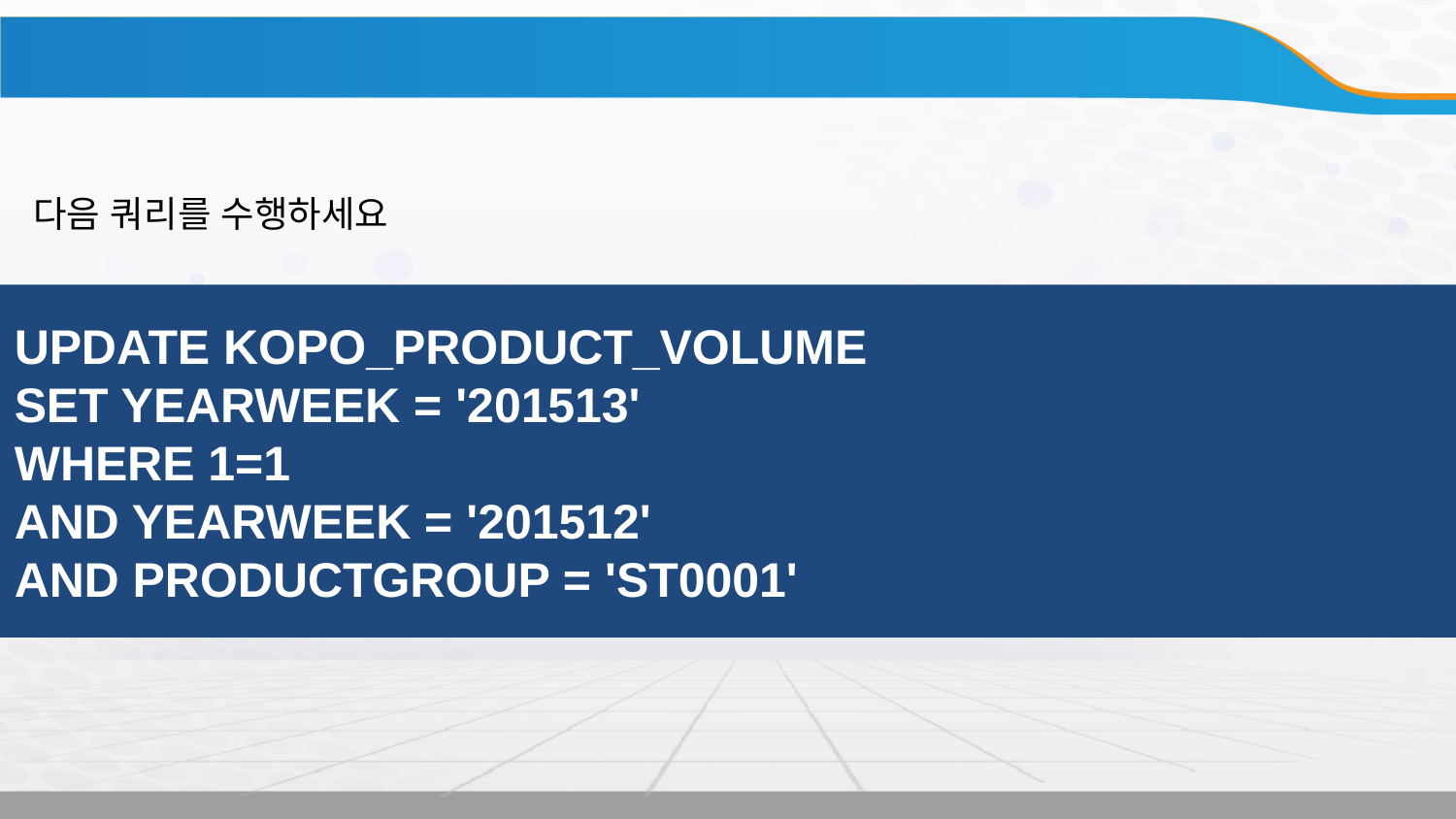

3. 무결성 제약조건
다음 쿼리를 수행하세요
UPDATE KOPO_PRODUCT_VOLUME
SET YEARWEEK = '201513'
WHERE 1=1
AND YEARWEEK = '201512'
AND PRODUCTGROUP = 'ST0001'